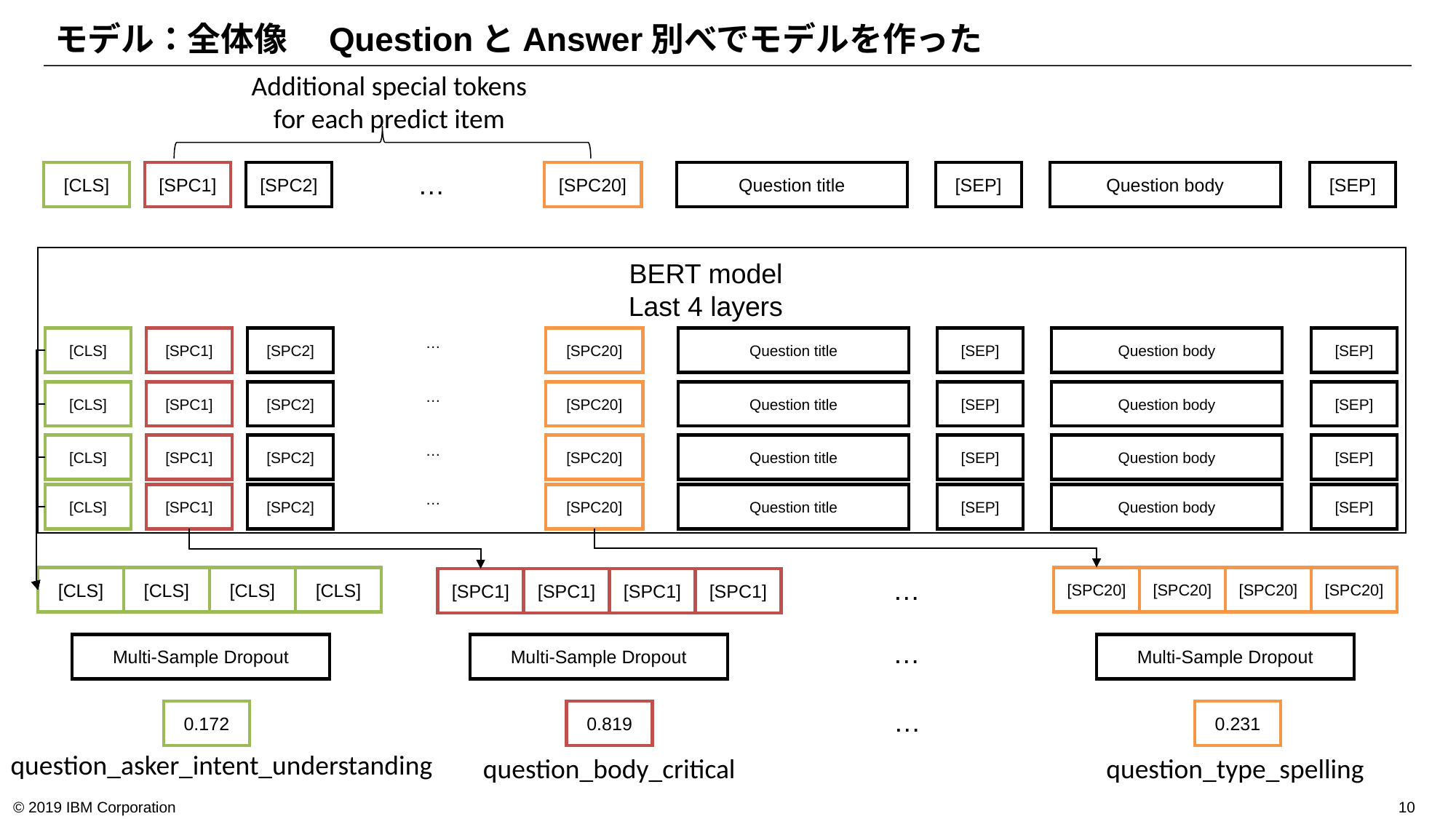

# モデル：全体像　QuestionとAnswer別べでモデルを作った
Additional special tokens for each predict item
[CLS]
[SPC1]
[SPC2]
…
[SPC20]
Question title
[SEP]
Question body
[SEP]

BERT model
Last 4 layers
[CLS]
[SPC1]
[SPC2]
…
[SPC20]
Question title
[SEP]
Question body
[SEP]
[CLS]
[SPC1]
[SPC2]
…
[SPC20]
Question title
[SEP]
Question body
[SEP]
[CLS]
[SPC1]
[SPC2]
…
[SPC20]
Question title
[SEP]
Question body
[SEP]
[CLS]
[SPC1]
[SPC2]
…
[SPC20]
Question title
[SEP]
Question body
[SEP]
[SPC20]
[SPC20]
[SPC20]
[SPC20]
[CLS]
[CLS]
[CLS]
[CLS]
…
[SPC1]
[SPC1]
[SPC1]
[SPC1]
…
Multi-Sample Dropout
Multi-Sample Dropout
Multi-Sample Dropout
…
0.172
0.819
0.231
question_asker_intent_understanding
question_body_critical
question_type_spelling